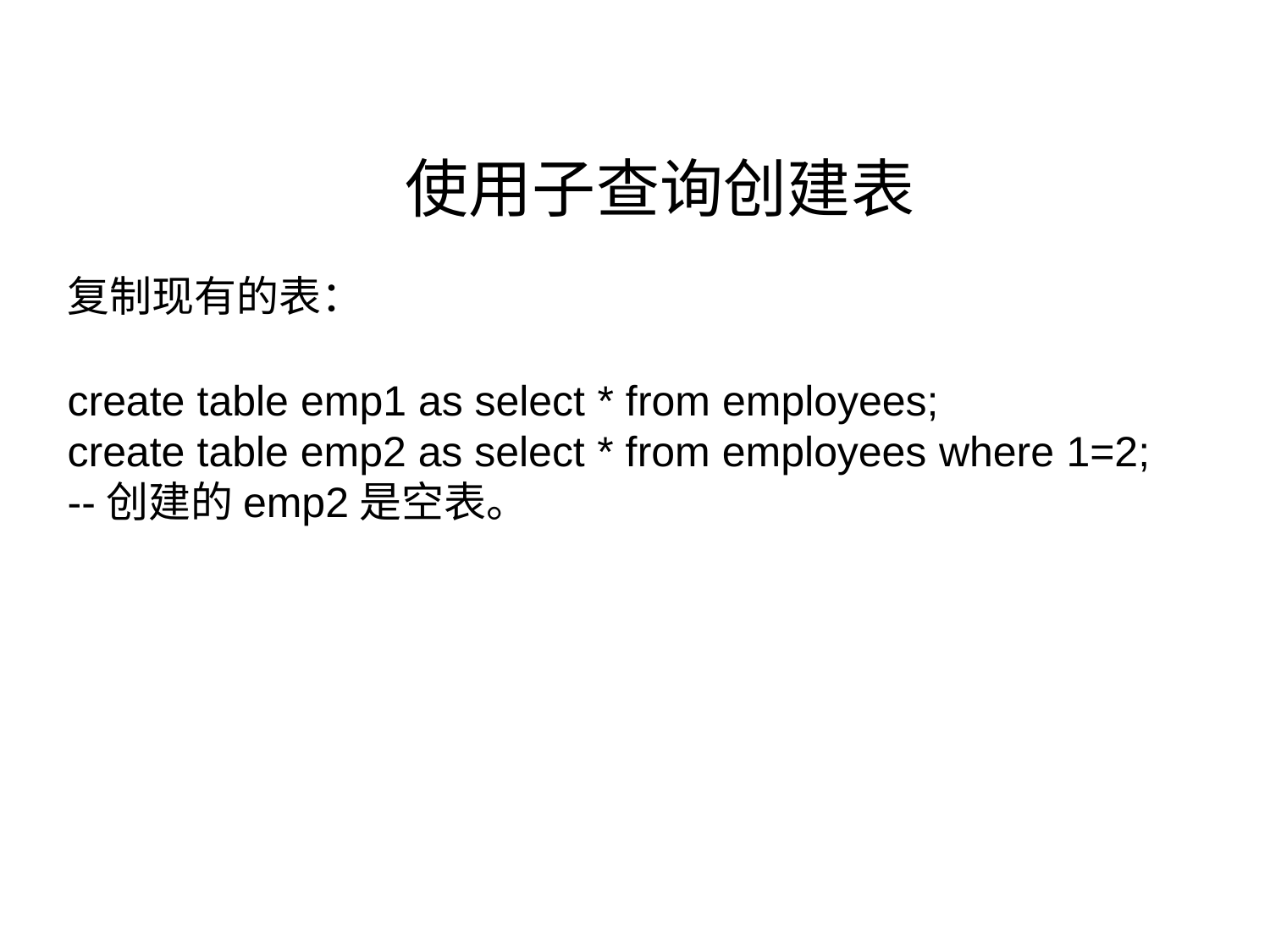

使用子查询创建表
复制现有的表：
create table emp1 as select * from employees;
create table emp2 as select * from employees where 1=2;
--创建的emp2是空表。